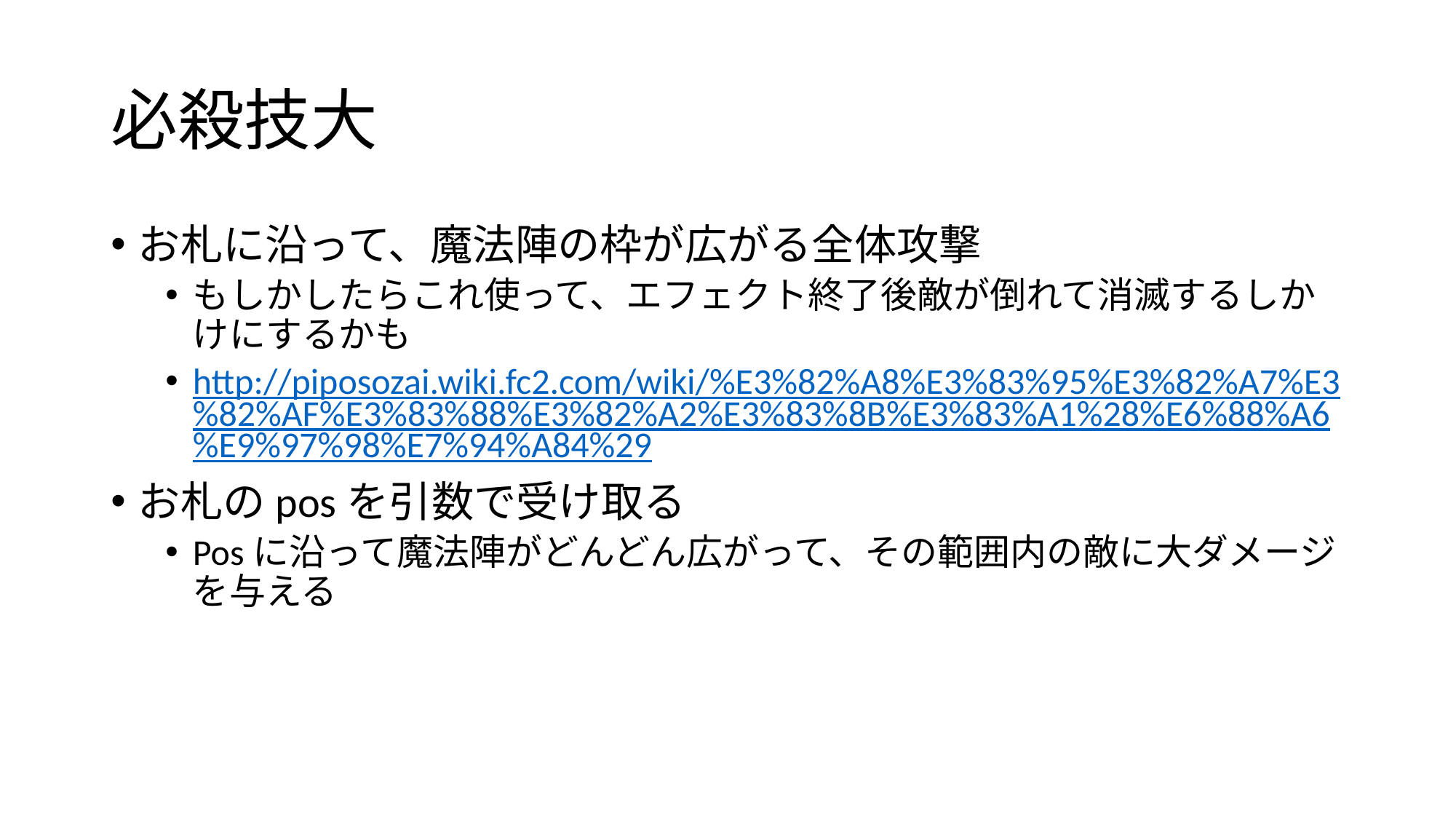

# 必殺技大
お札に沿って、魔法陣の枠が広がる全体攻撃
もしかしたらこれ使って、エフェクト終了後敵が倒れて消滅するしかけにするかも
http://piposozai.wiki.fc2.com/wiki/%E3%82%A8%E3%83%95%E3%82%A7%E3%82%AF%E3%83%88%E3%82%A2%E3%83%8B%E3%83%A1%28%E6%88%A6%E9%97%98%E7%94%A84%29
お札のposを引数で受け取る
Posに沿って魔法陣がどんどん広がって、その範囲内の敵に大ダメージを与える